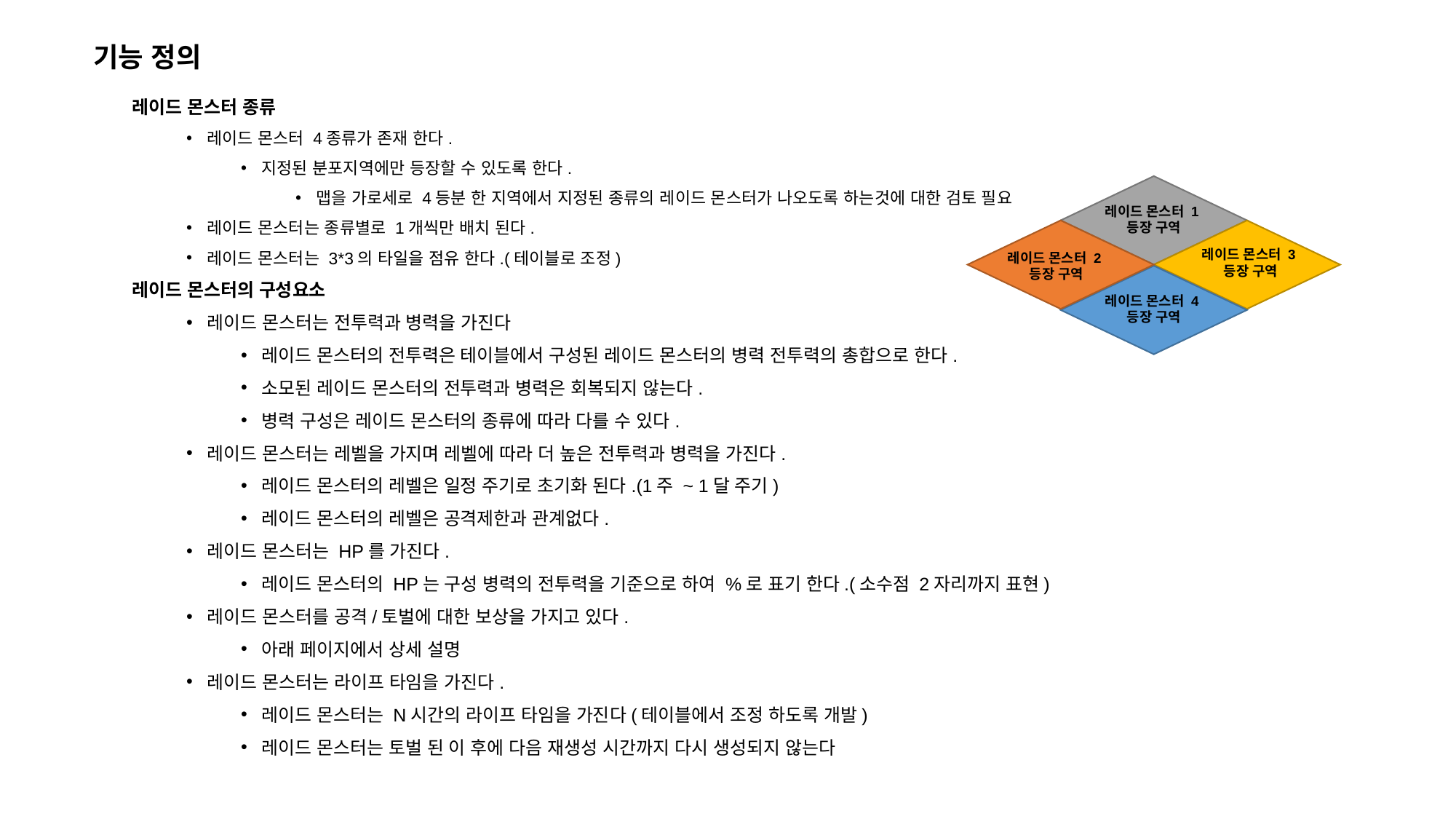

기능 정의
레이드 몬스터 종류
레이드 몬스터 4종류가 존재 한다.
지정된 분포지역에만 등장할 수 있도록 한다.
맵을 가로세로 4등분 한 지역에서 지정된 종류의 레이드 몬스터가 나오도록 하는것에 대한 검토 필요
레이드 몬스터는 종류별로 1개씩만 배치 된다.
레이드 몬스터는 3*3의 타일을 점유 한다.(테이블로 조정)
레이드 몬스터의 구성요소
레이드 몬스터는 전투력과 병력을 가진다
레이드 몬스터의 전투력은 테이블에서 구성된 레이드 몬스터의 병력 전투력의 총합으로 한다.
소모된 레이드 몬스터의 전투력과 병력은 회복되지 않는다.
병력 구성은 레이드 몬스터의 종류에 따라 다를 수 있다.
레이드 몬스터는 레벨을 가지며 레벨에 따라 더 높은 전투력과 병력을 가진다.
레이드 몬스터의 레벨은 일정 주기로 초기화 된다.(1주 ~ 1달 주기)
레이드 몬스터의 레벨은 공격제한과 관계없다.
레이드 몬스터는 HP를 가진다.
레이드 몬스터의 HP는 구성 병력의 전투력을 기준으로 하여 %로 표기 한다.(소수점 2자리까지 표현)
레이드 몬스터를 공격/토벌에 대한 보상을 가지고 있다.
아래 페이지에서 상세 설명
레이드 몬스터는 라이프 타임을 가진다.
레이드 몬스터는 N시간의 라이프 타임을 가진다(테이블에서 조정 하도록 개발)
레이드 몬스터는 토벌 된 이 후에 다음 재생성 시간까지 다시 생성되지 않는다

레이드 몬스터 1
등장 구역
레이드 몬스터 3
등장 구역
레이드 몬스터 2
등장 구역
레이드 몬스터 4
등장 구역